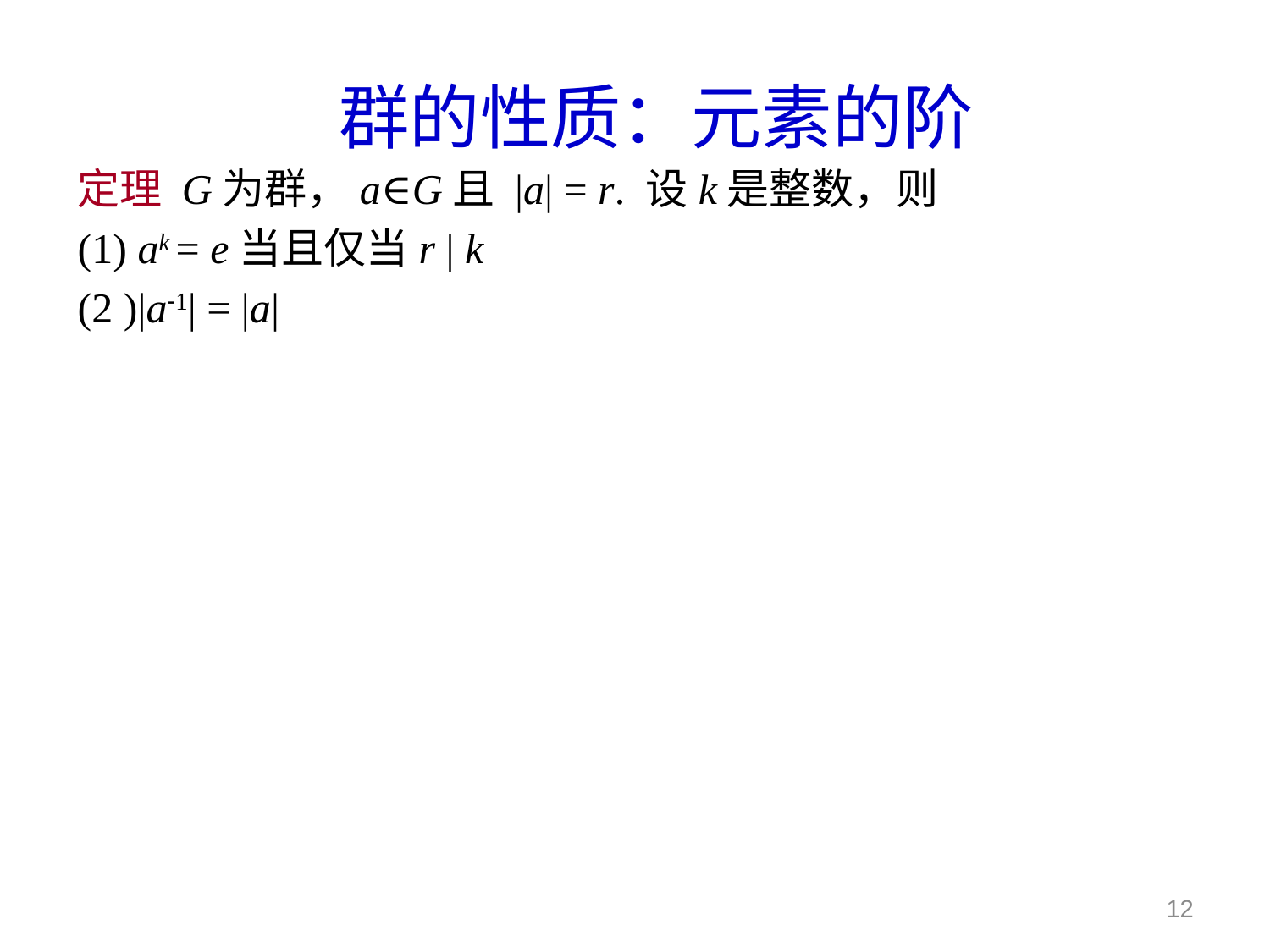

# 群的性质：元素的阶
定理 G为群，a∈G且 |a| = r. 设k是整数，则
(1) ak = e当且仅当r | k
(2 )|a−1| = |a|
12